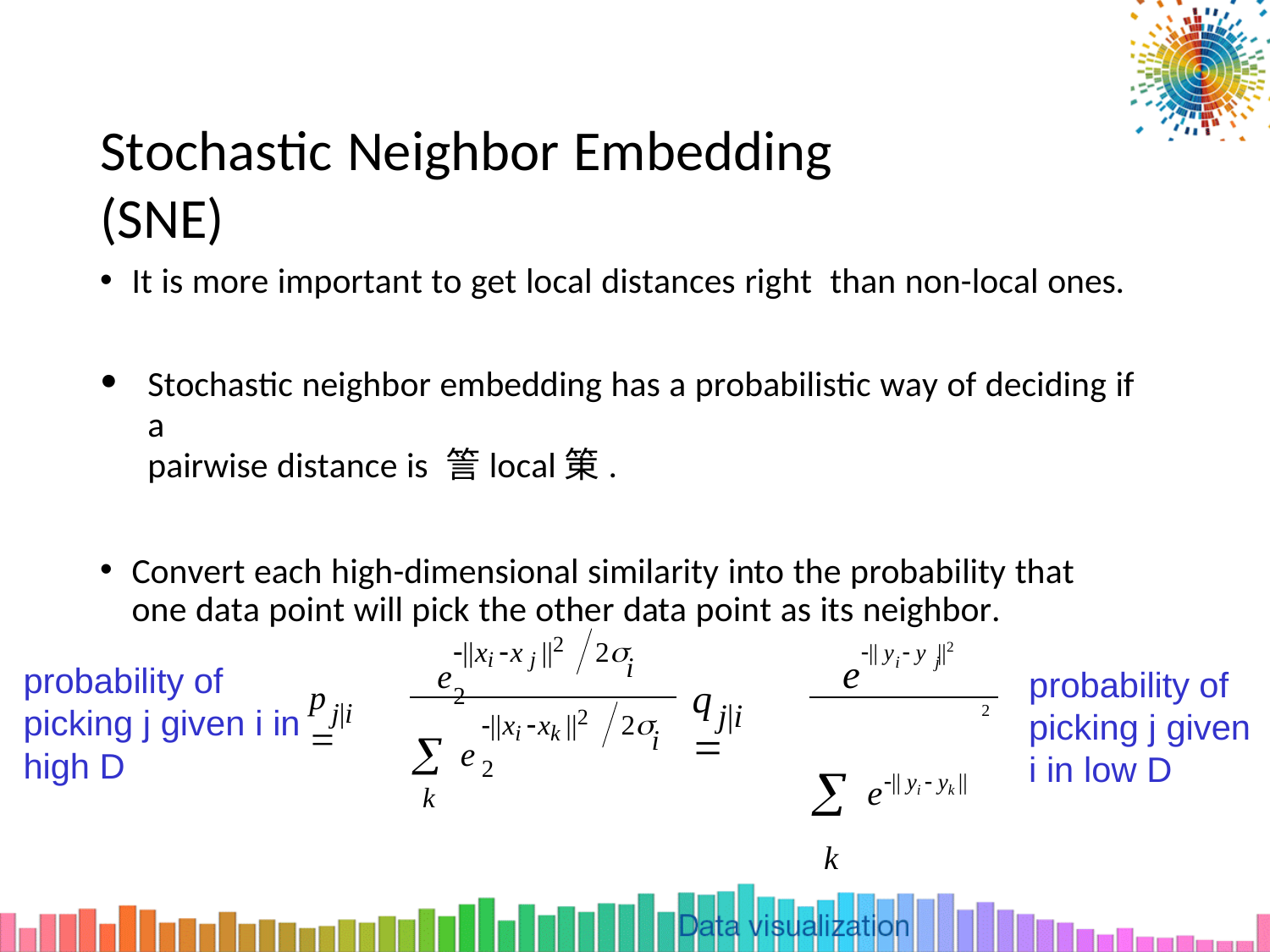

Stochastic Neighbor Embedding (SNE)
It is more important to get local distances right  than non-local ones.

Stochastic neighbor embedding has a probabilistic way of deciding if a
pairwise distance is 䇾local䇿.

Convert each high-dimensional similarity into the probability that one data point will pick the other data point as its neighbor.
−||xi −x j ||2	2σ 2

−|| y − y  ||2
e
i
i	j
e
probability of picking j given i in high D
probability of picking j given i in low D
q	=
p	=
j|i
j|i
−||xi −xk ||2	2σ 2

2

∑ e−|| yi − yk ||
k
∑ e
k
i